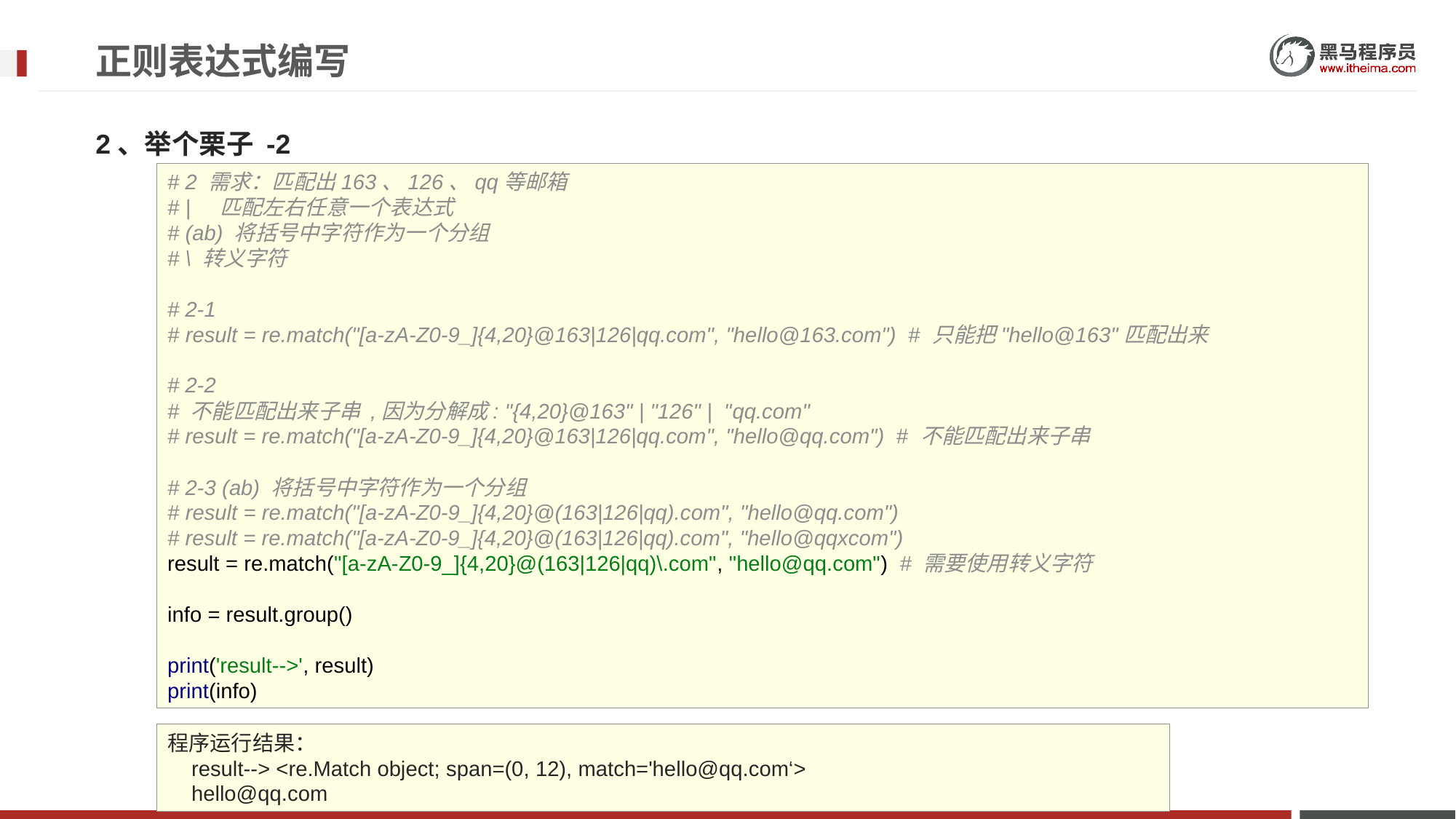

# 正则表达式编写
2、举个栗子 -2
# 2 需求：匹配出163、126、qq等邮箱 # |    匹配左右任意一个表达式 # (ab) 将括号中字符作为一个分组 # \ 转义字符 # 2-1 # result = re.match("[a-zA-Z0-9_]{4,20}@163|126|qq.com", "hello@163.com")  # 只能把"hello@163"匹配出来 # 2-2 # 不能匹配出来子串 ,因为分解成: "{4,20}@163" | "126" |  "qq.com" # result = re.match("[a-zA-Z0-9_]{4,20}@163|126|qq.com", "hello@qq.com")  # 不能匹配出来子串 # 2-3 (ab) 将括号中字符作为一个分组 # result = re.match("[a-zA-Z0-9_]{4,20}@(163|126|qq).com", "hello@qq.com") # result = re.match("[a-zA-Z0-9_]{4,20}@(163|126|qq).com", "hello@qqxcom") result = re.match("[a-zA-Z0-9_]{4,20}@(163|126|qq)\.com", "hello@qq.com")  # 需要使用转义字符 info = result.group() print('result-->', result) print(info)
程序运行结果：
    result--> <re.Match object; span=(0, 12), match='hello@qq.com‘>
    hello@qq.com
程序运行结果：
    我想吃的水果: apple
    这个不是我想吃的水果banana
    这个不是我想吃的水果orange
    我想吃的水果: pear